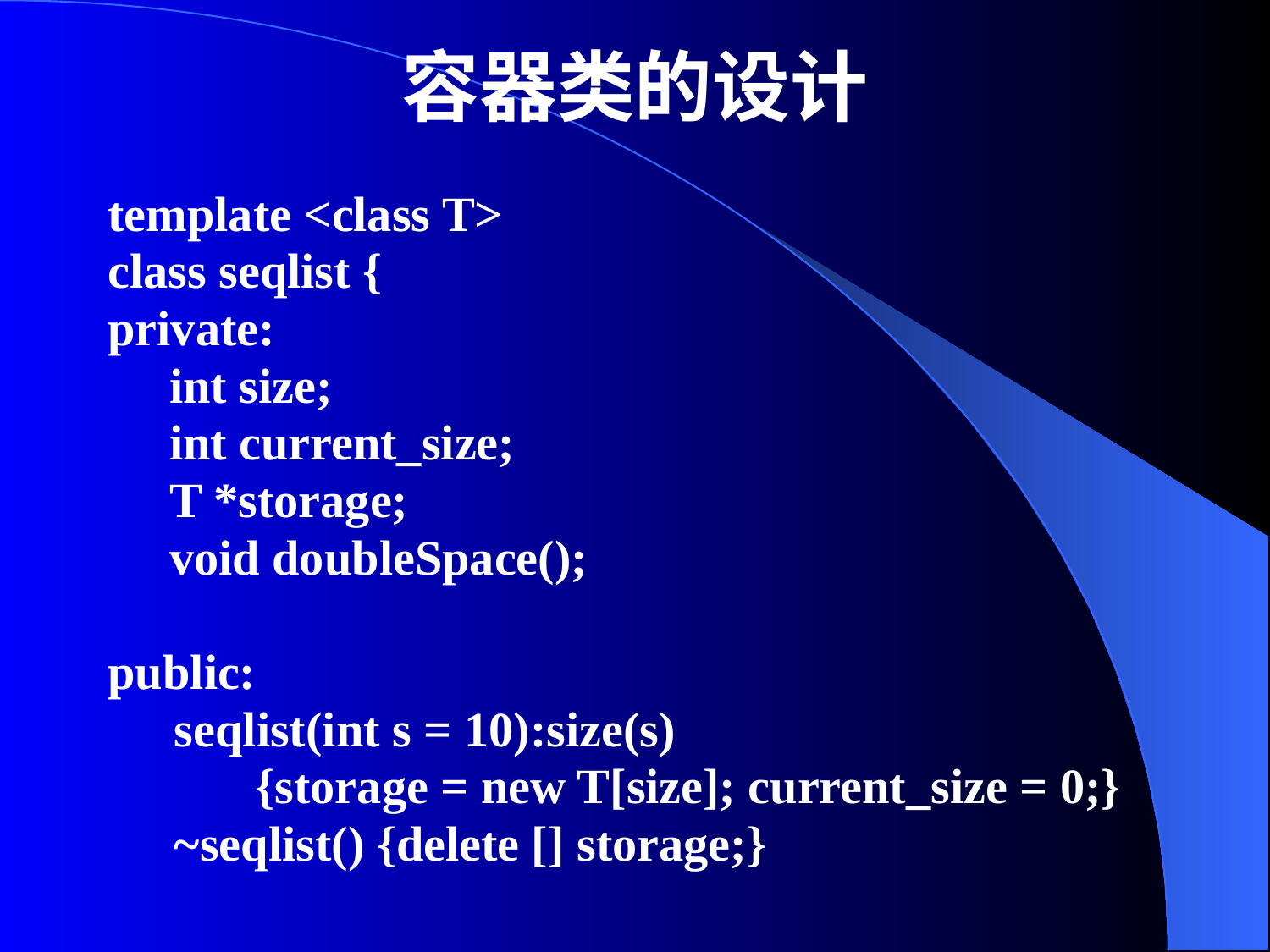

# 容器类的设计
template <class T>
class seqlist {
private:
     int size;
     int current_size;
     T *storage;
     void doubleSpace();

public:
	seqlist(int s = 10):size(s)
            {storage = new T[size]; current_size = 0;}
	~seqlist() {delete [] storage;}